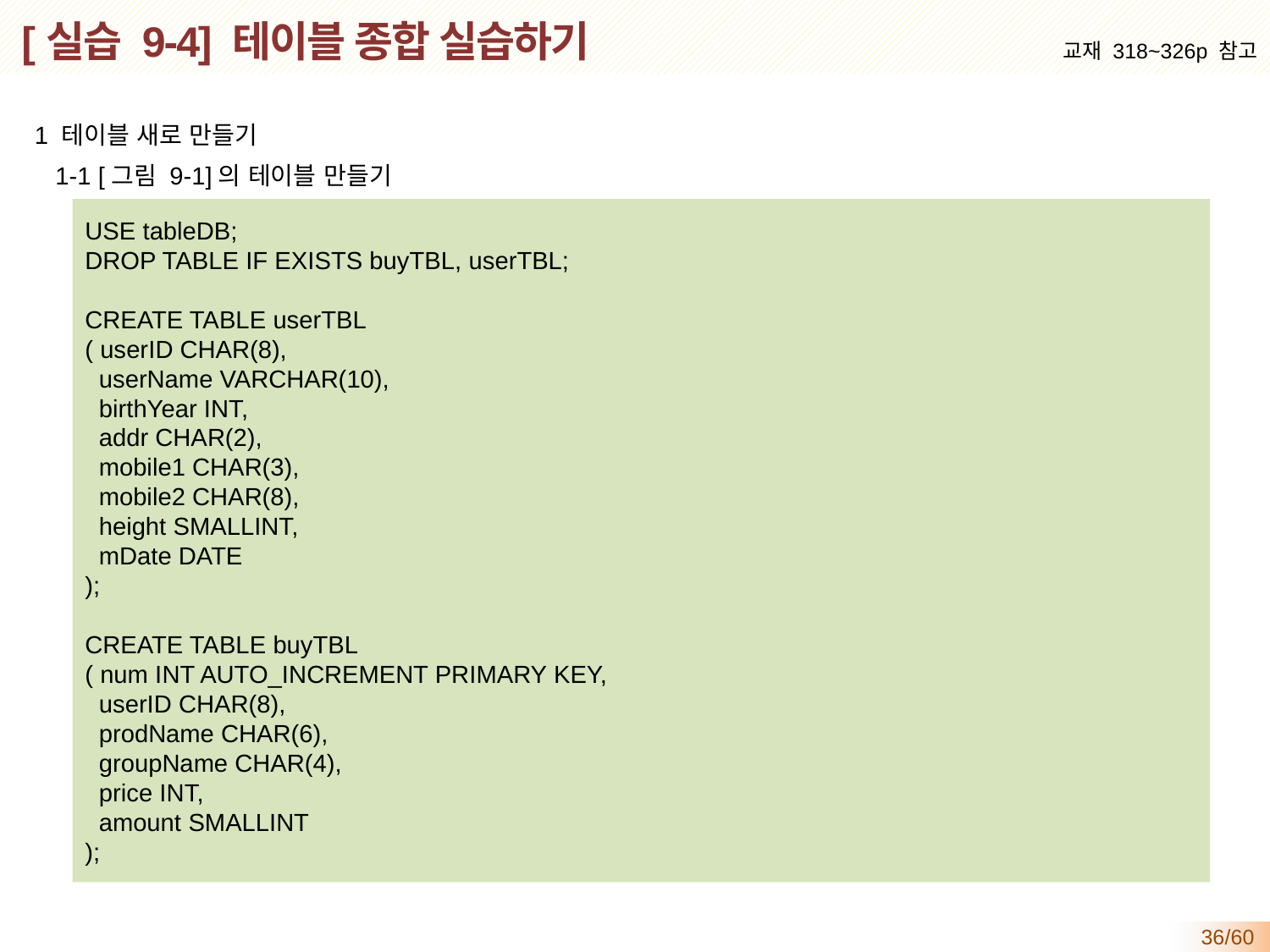

# [실습 9-4] 테이블 종합 실습하기
교재 318~326p 참고
1 테이블 새로 만들기
   1-1 [그림 9-1]의 테이블 만들기

USE tableDB;
DROP TABLE IF EXISTS buyTBL, userTBL;

CREATE TABLE userTBL
( userID CHAR(8),
  userName VARCHAR(10),
  birthYear INT,
  addr CHAR(2),
  mobile1 CHAR(3),
  mobile2 CHAR(8),
  height SMALLINT,
  mDate DATE
);

CREATE TABLE buyTBL
( num INT AUTO_INCREMENT PRIMARY KEY,
  userID CHAR(8),
  prodName CHAR(6),
  groupName CHAR(4),
  price INT,
  amount SMALLINT
);